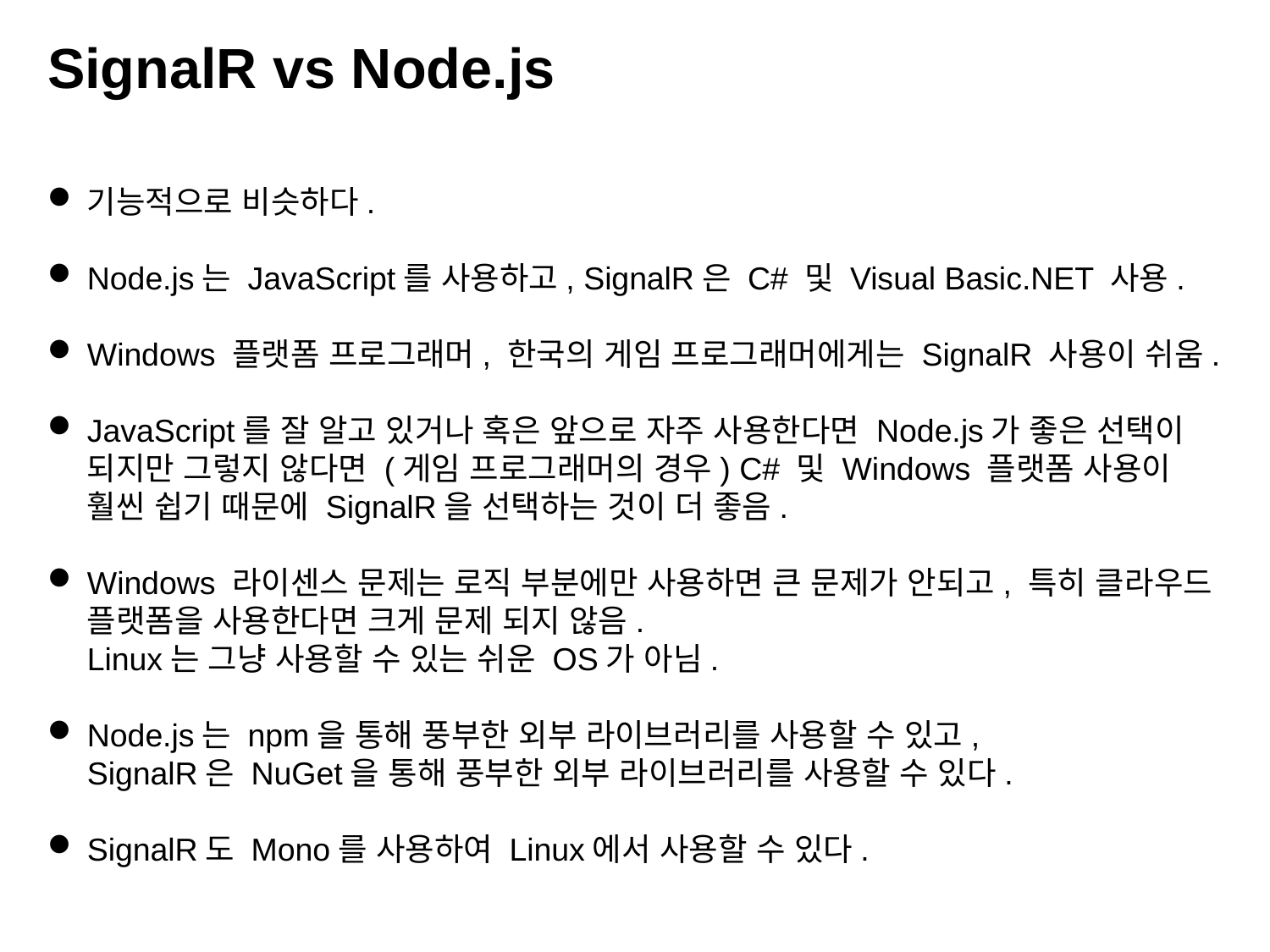

SignalR vs Node.js
기능적으로 비슷하다.
Node.js는 JavaScript를 사용하고, SignalR은 C# 및 Visual Basic.NET 사용.
Windows 플랫폼 프로그래머, 한국의 게임 프로그래머에게는 SignalR 사용이 쉬움.
JavaScript를 잘 알고 있거나 혹은 앞으로 자주 사용한다면 Node.js가 좋은 선택이 되지만 그렇지 않다면 (게임 프로그래머의 경우) C# 및 Windows 플랫폼 사용이 훨씬 쉽기 때문에 SignalR을 선택하는 것이 더 좋음.
Windows 라이센스 문제는 로직 부분에만 사용하면 큰 문제가 안되고, 특히 클라우드 플랫폼을 사용한다면 크게 문제 되지 않음.
Linux는 그냥 사용할 수 있는 쉬운 OS가 아님.
Node.js는 npm을 통해 풍부한 외부 라이브러리를 사용할 수 있고,
SignalR은 NuGet을 통해 풍부한 외부 라이브러리를 사용할 수 있다.
SignalR도 Mono를 사용하여 Linux에서 사용할 수 있다.